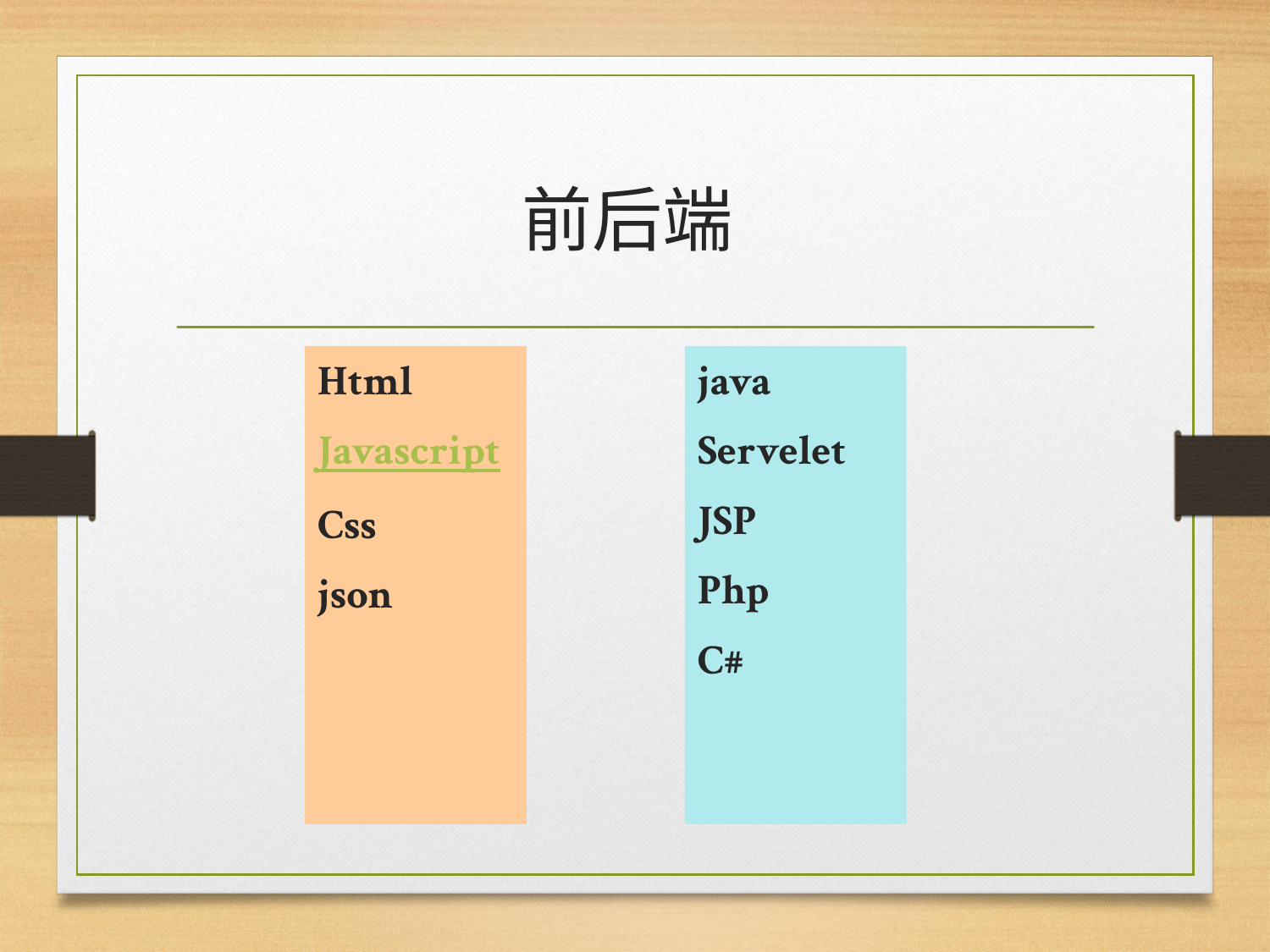

# 前后端
Html
Javascript
Css
json
java
Servelet
JSP
Php
C#